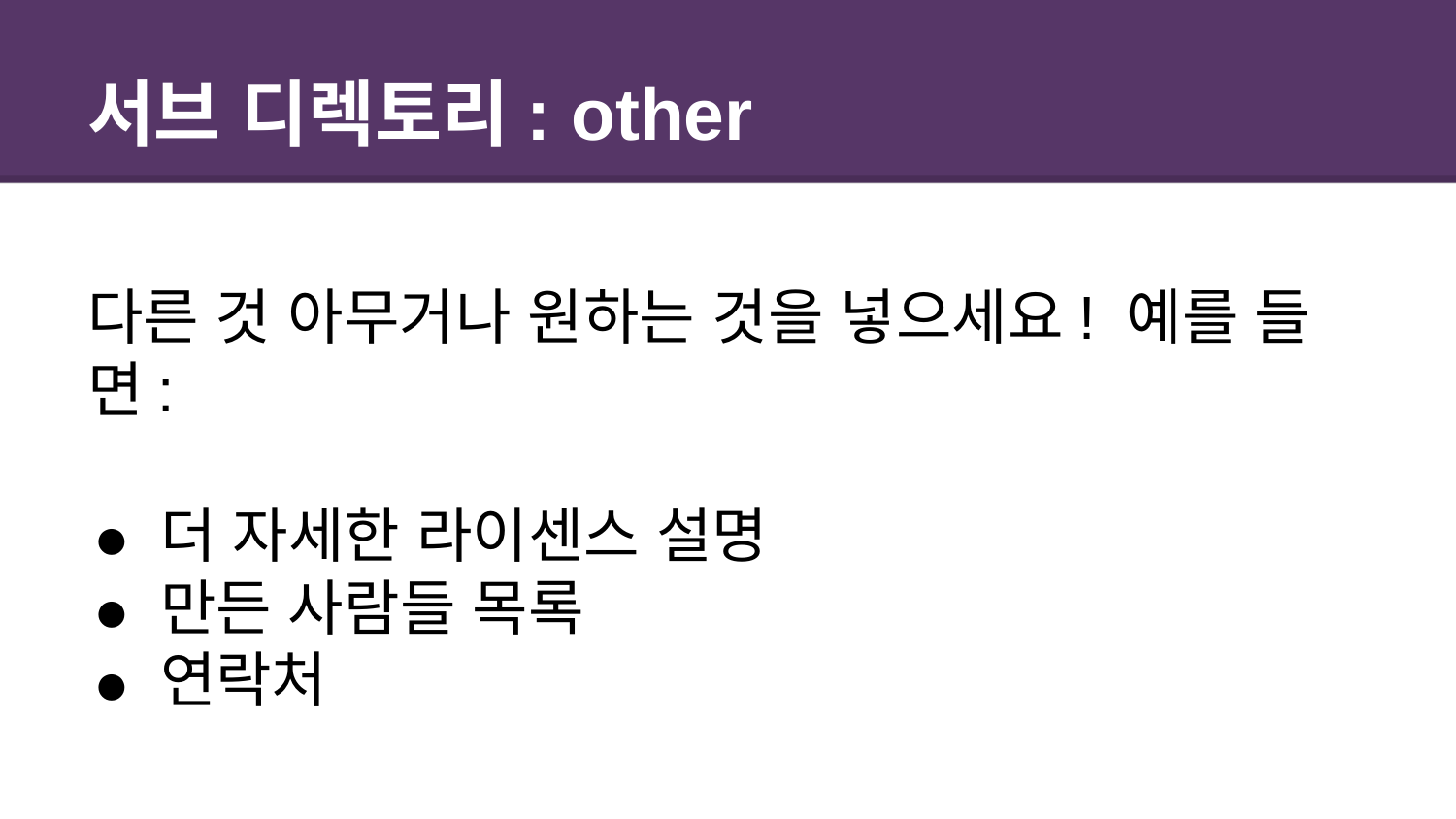

# 서브 디렉토리: other

다른 것 아무거나 원하는 것을 넣으세요! 예를 들면:

더 자세한 라이센스 설명
만든 사람들 목록
연락처